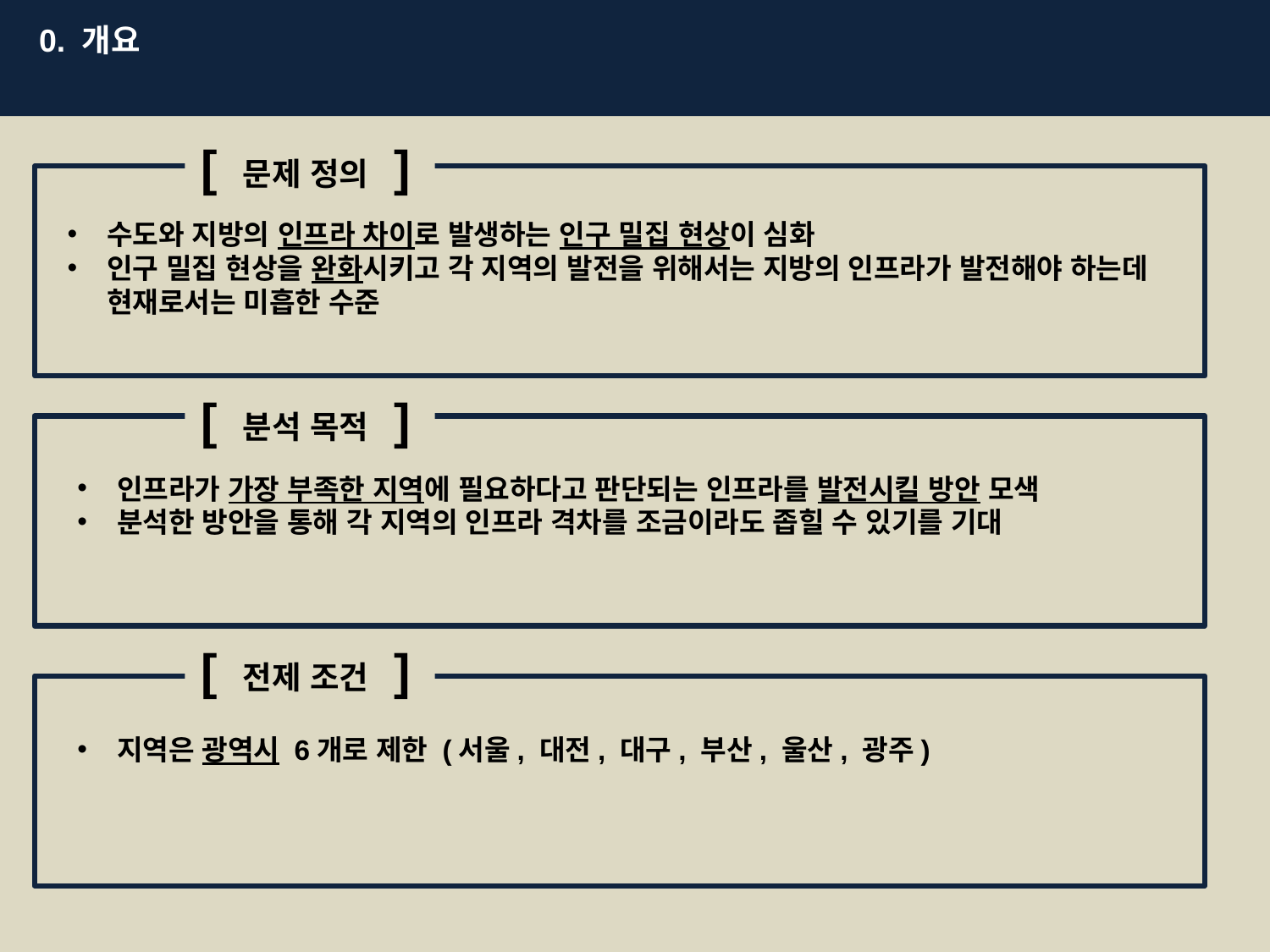

0. 개요

[ 문제 정의  ]

수도와 지방의 인프라 차이로 발생하는 인구 밀집 현상이 심화
인구 밀집 현상을 완화시키고 각 지역의 발전을 위해서는 지방의 인프라가 발전해야 하는데 현재로서는 미흡한 수준
[ 분석 목적  ]

인프라가 가장 부족한 지역에 필요하다고 판단되는 인프라를 발전시킬 방안 모색
분석한 방안을 통해 각 지역의 인프라 격차를 조금이라도 좁힐 수 있기를 기대
[ 전제 조건  ]

지역은 광역시 6개로 제한 (서울, 대전, 대구, 부산, 울산, 광주)